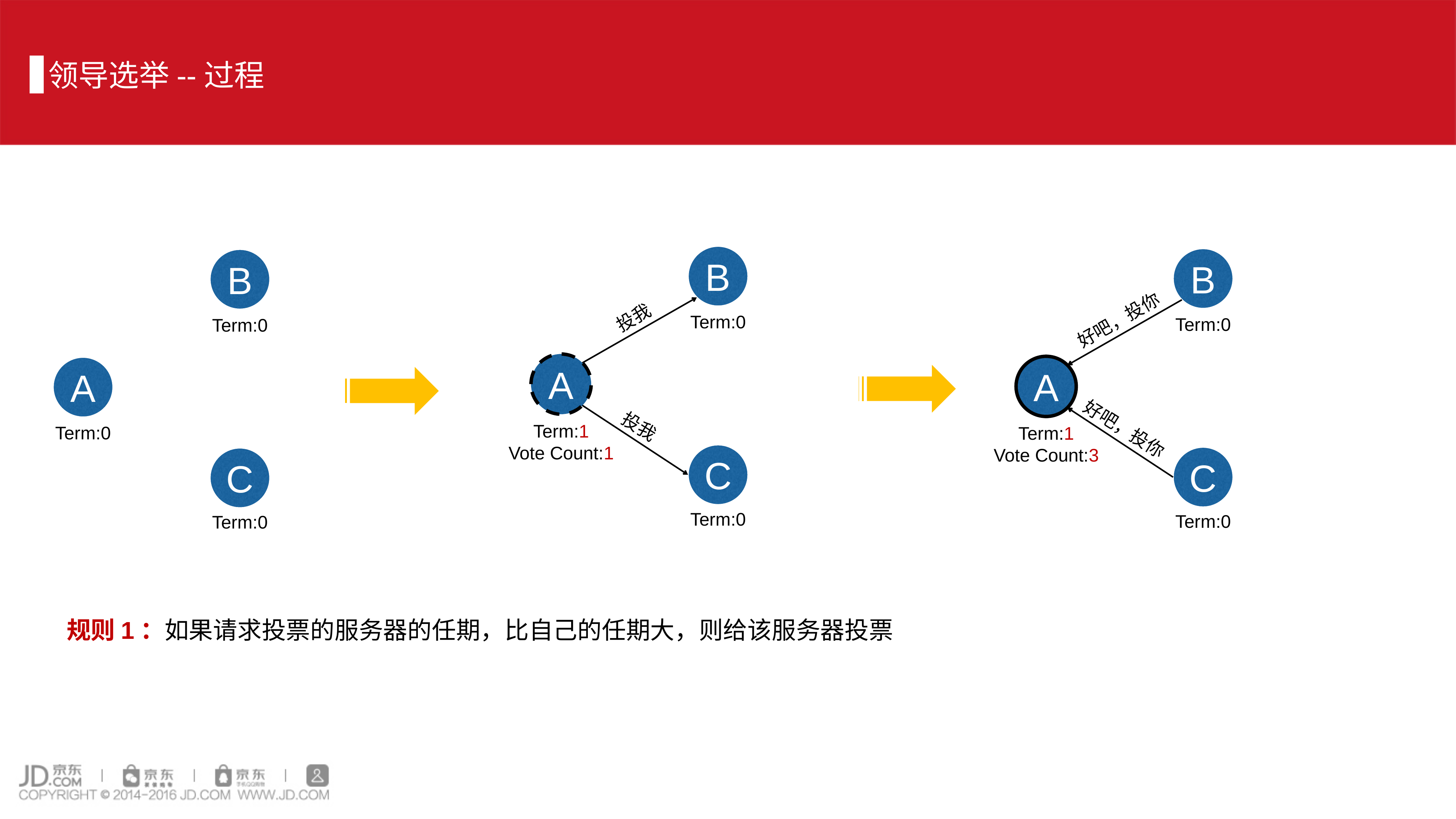

领导选举--过程

B
B
B
投我
好吧，投你
Term:0
Term:0
Term:0

A
A
A

投我
好吧，投你
Term:1
Vote Count:1
Term:0
Term:1
Vote Count:3

C
C
C
Term:0
Term:0
Term:0
规则1：如果请求投票的服务器的任期，比自己的任期大，则给该服务器投票